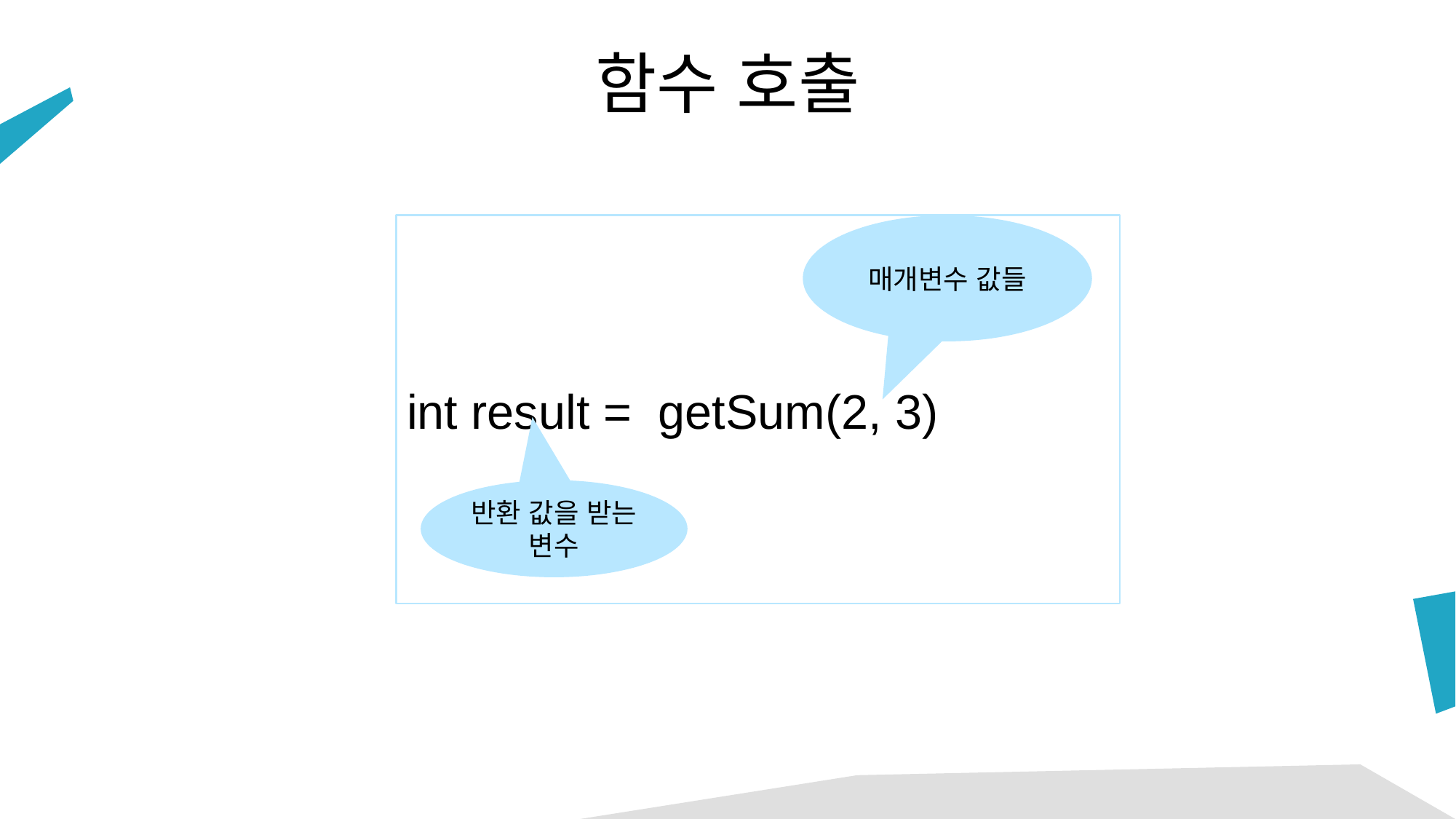

# 함수 호출
int result =  getSum(2, 3)
매개변수 값들
반환 값을 받는 변수